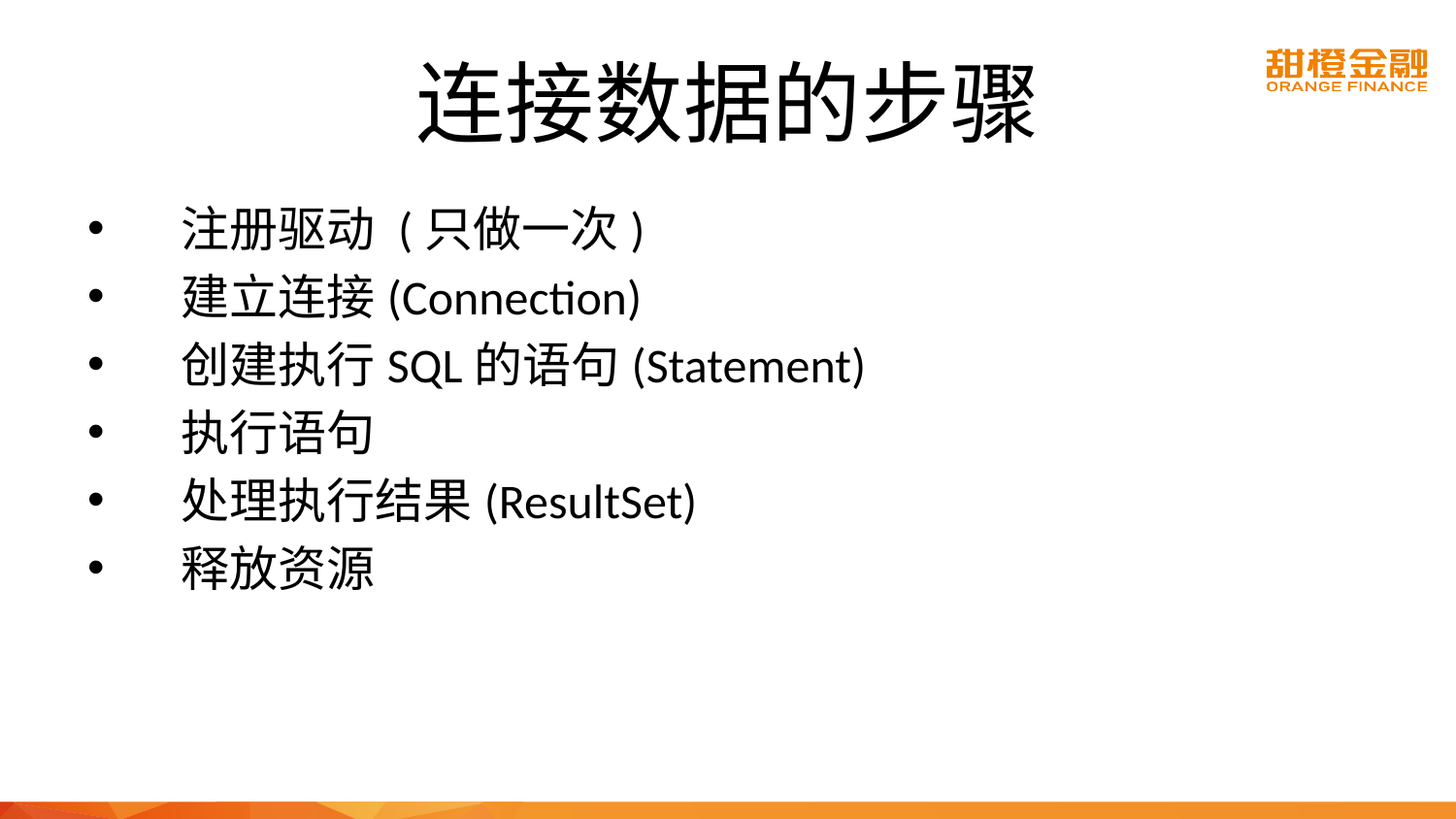

# 连接数据的步骤
注册驱动 (只做一次)
建立连接(Connection)
创建执行SQL的语句(Statement)
执行语句
处理执行结果(ResultSet)
释放资源